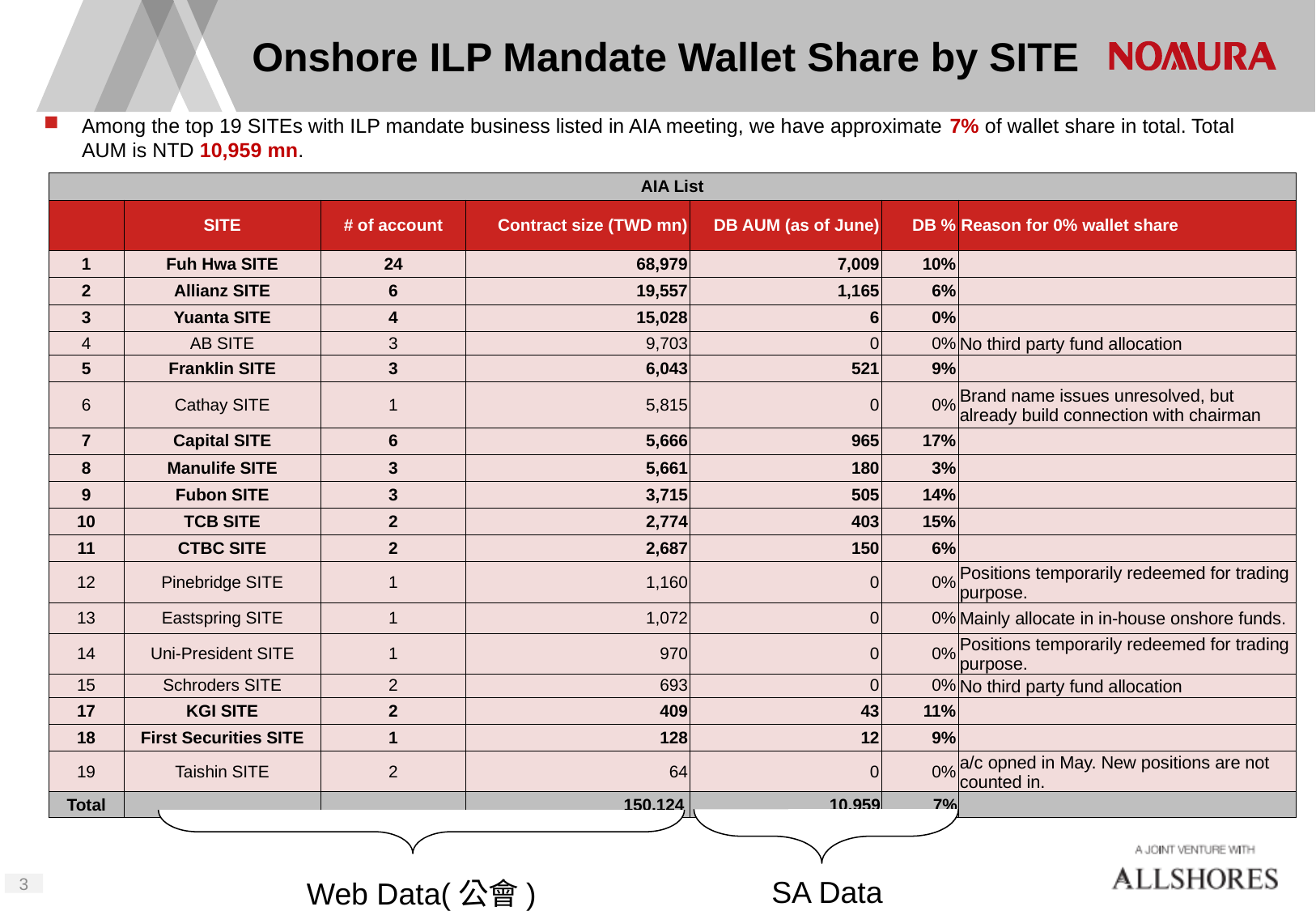

# Onshore ILP Mandate Wallet Share by SITE
Among the top 19 SITEs with ILP mandate business listed in AIA meeting, we have approximate 7% of wallet share in total. Total AUM is NTD 10,959 mn.
| AIA List |  |  |  |  |  |  |
| --- | --- | --- | --- | --- | --- | --- |
|  | SITE | # of account | Contract size (TWD mn) | DB AUM (as of June) | DB % | Reason for 0% wallet share |
| 1 | Fuh Hwa SITE | 24 | 68,979 | 7,009 | 10% |  |
| 2 | Allianz SITE | 6 | 19,557 | 1,165 | 6% |  |
| 3 | Yuanta SITE | 4 | 15,028 | 6 | 0% |  |
| 4 | AB SITE | 3 | 9,703 | 0 | 0% | No third party fund allocation |
| 5 | Franklin SITE | 3 | 6,043 | 521 | 9% |  |
| 6 | Cathay SITE | 1 | 5,815 | 0 | 0% | Brand name issues unresolved, but already build connection with chairman |
| 7 | Capital SITE | 6 | 5,666 | 965 | 17% |  |
| 8 | Manulife SITE | 3 | 5,661 | 180 | 3% |  |
| 9 | Fubon SITE | 3 | 3,715 | 505 | 14% |  |
| 10 | TCB SITE | 2 | 2,774 | 403 | 15% |  |
| 11 | CTBC SITE | 2 | 2,687 | 150 | 6% |  |
| 12 | Pinebridge SITE | 1 | 1,160 | 0 | 0% | Positions temporarily redeemed for trading purpose. |
| 13 | Eastspring SITE | 1 | 1,072 | 0 | 0% | Mainly allocate in in-house onshore funds. |
| 14 | Uni-President SITE | 1 | 970 | 0 | 0% | Positions temporarily redeemed for trading purpose. |
| 15 | Schroders SITE | 2 | 693 | 0 | 0% | No third party fund allocation |
| 17 | KGI SITE | 2 | 409 | 43 | 11% |  |
| 18 | First Securities SITE | 1 | 128 | 12 | 9% |  |
| 19 | Taishin SITE | 2 | 64 | 0 | 0% | a/c opned in May. New positions are not counted in. |
| Total |  |  | 150,124 | 10,959 | 7% |  |

SA Data
Web Data(公會)
3